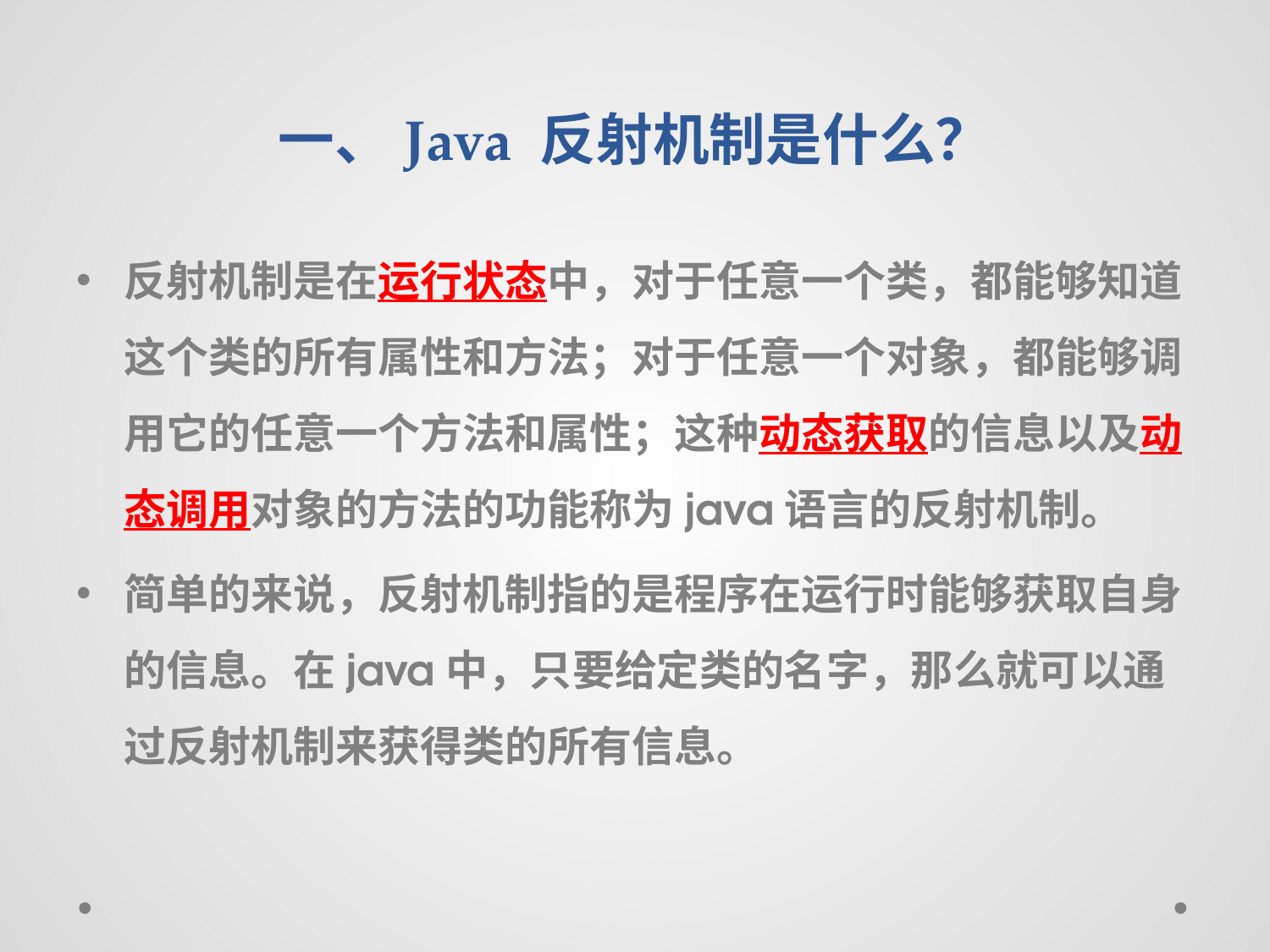

# 一、Java 反射机制是什么？
反射机制是在运行状态中，对于任意一个类，都能够知道这个类的所有属性和方法；对于任意一个对象，都能够调用它的任意一个方法和属性；这种动态获取的信息以及动态调用对象的方法的功能称为java语言的反射机制。
简单的来说，反射机制指的是程序在运行时能够获取自身的信息。在java中，只要给定类的名字，那么就可以通过反射机制来获得类的所有信息。